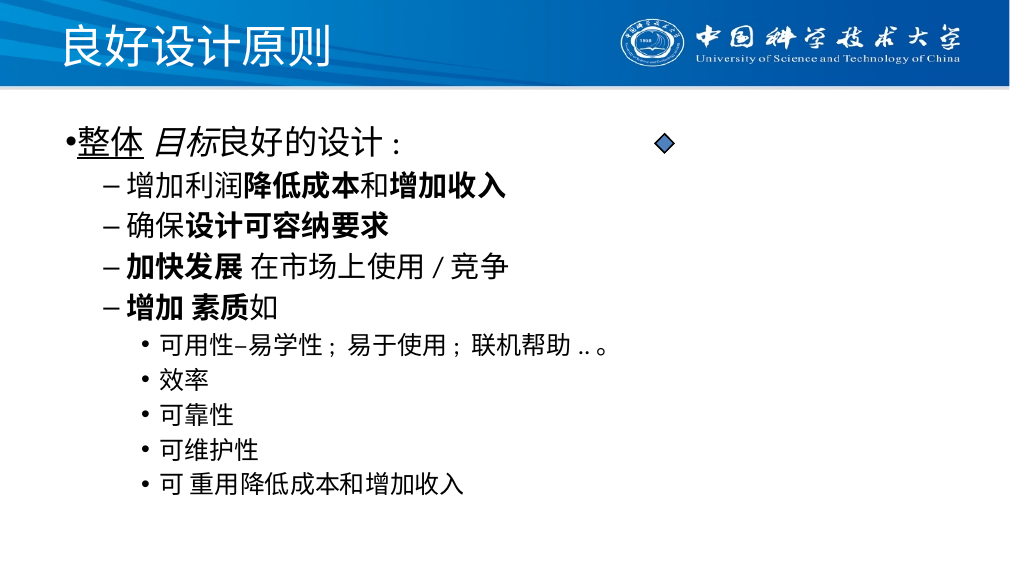

# 良好设计原则
整体 目标良好的设计:
增加利润降低成本和增加收入
确保设计可容纳要求
加快发展 在市场上使用/竞争
增加 素质如
可用性–易学性; 易于使用; 联机帮助..。
效率
可靠性
可维护性
可 重用降低成本和增加收入